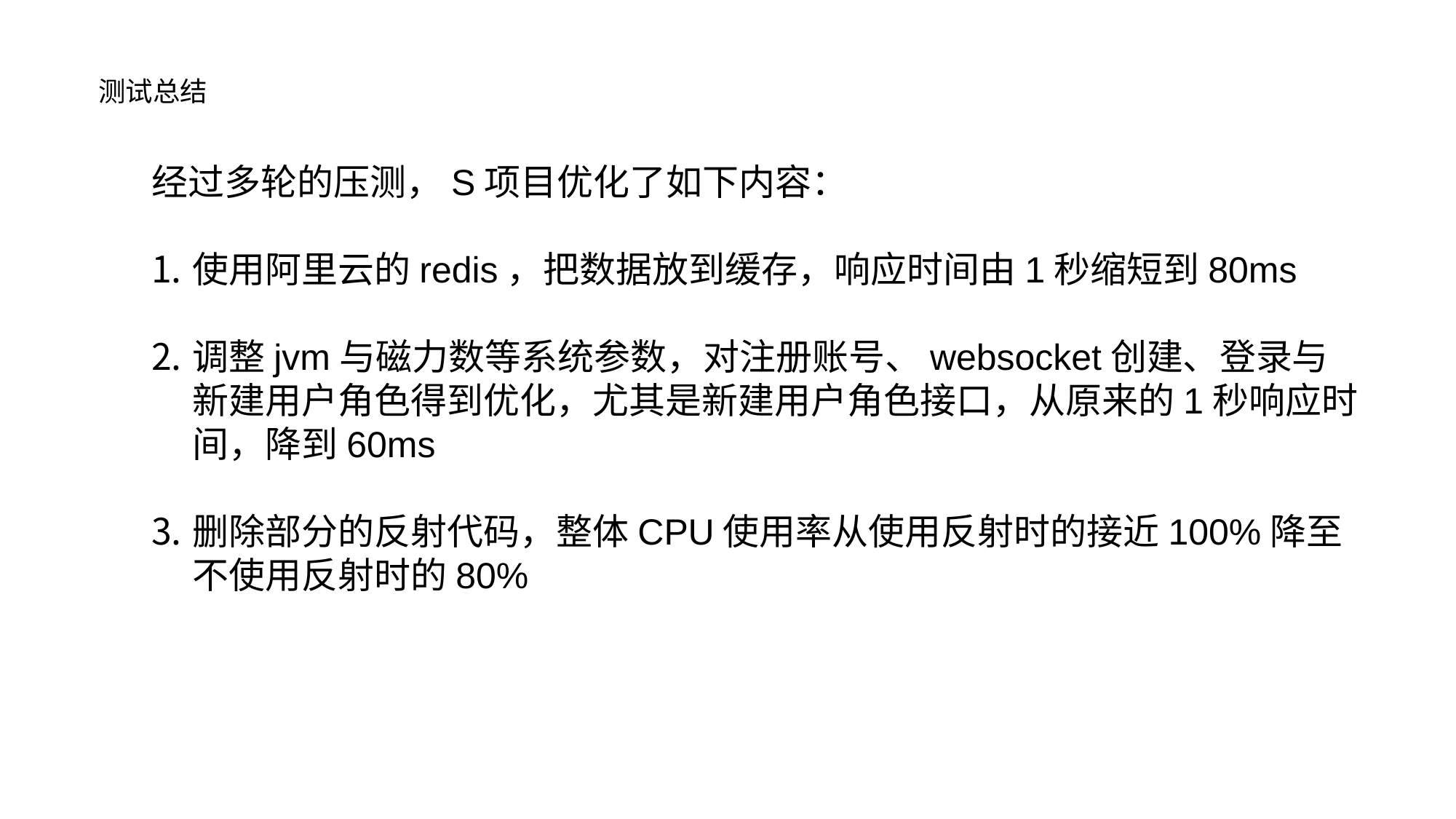

测试总结
经过多轮的压测，S项目优化了如下内容：

使用阿里云的redis，把数据放到缓存，响应时间由1秒缩短到80ms

调整jvm与磁力数等系统参数，对注册账号、websocket创建、登录与新建用户角色得到优化，尤其是新建用户角色接口，从原来的1秒响应时间，降到60ms

删除部分的反射代码，整体CPU使用率从使用反射时的接近100%降至不使用反射时的80%